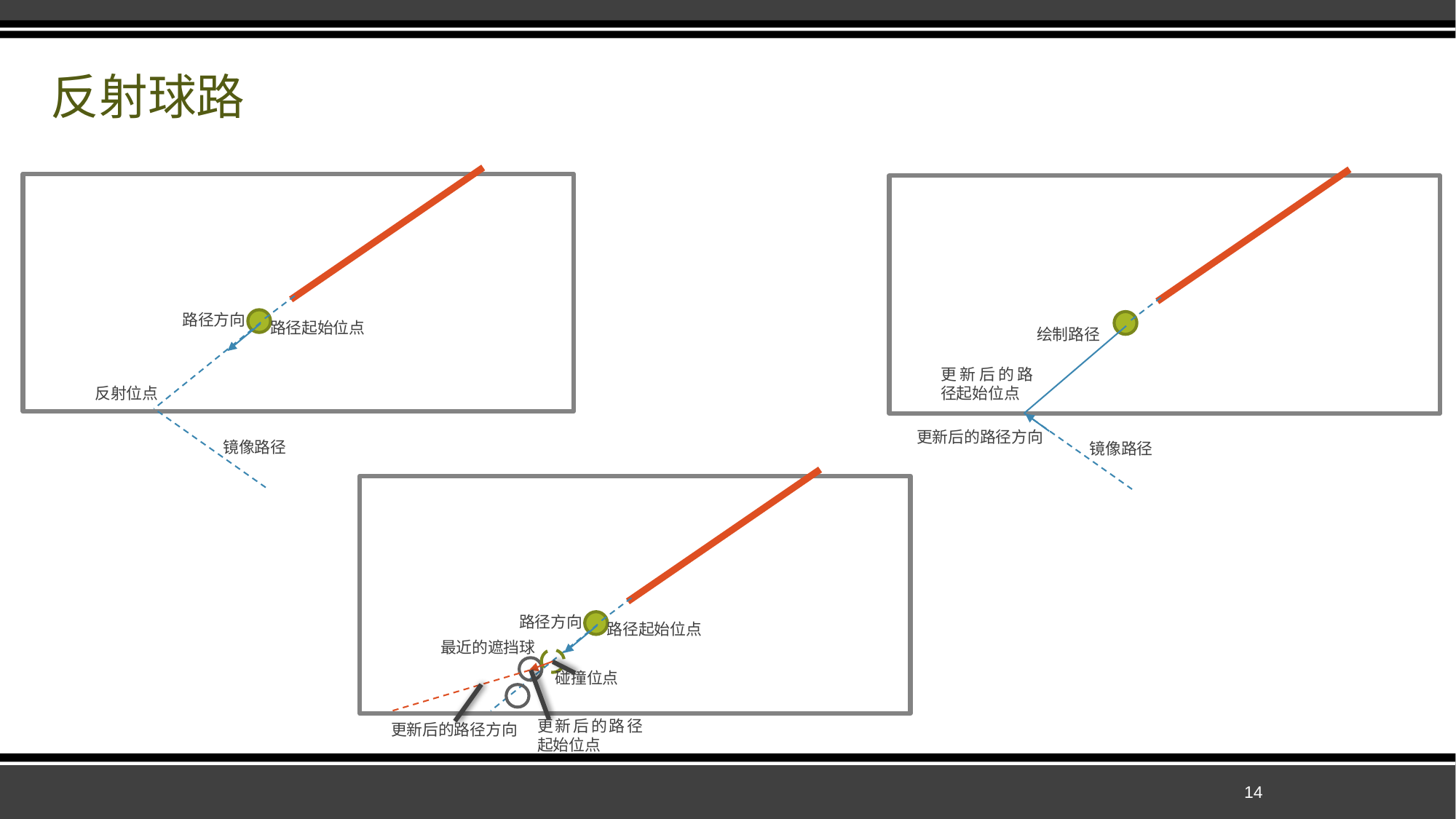

# 反射球路

路径方向

路径起始位点
反射位点
镜像路径

绘制路径
更新后的路径起始位点
更新后的路径方向
镜像路径

路径方向

路径起始位点
最近的遮挡球

碰撞位点

更新后的路径起始位点
更新后的路径方向
14